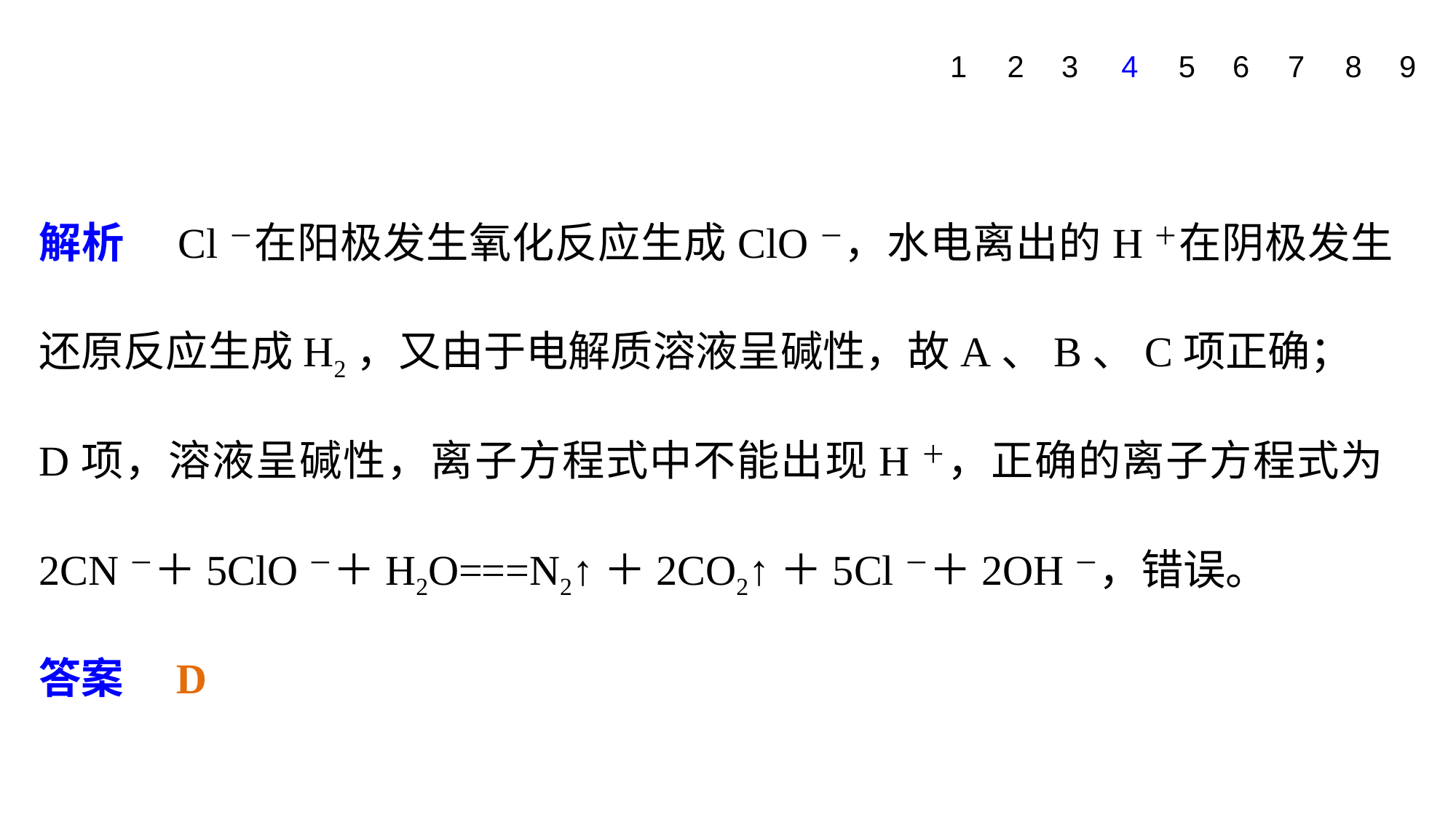

7
8
9
1
2
3
4
5
6

解析　Cl－在阳极发生氧化反应生成ClO－，水电离出的H＋在阴极发生还原反应生成H2，又由于电解质溶液呈碱性，故A、B、C项正确；
D项，溶液呈碱性，离子方程式中不能出现H＋，正确的离子方程式为2CN－＋5ClO－＋H2O===N2↑＋2CO2↑＋5Cl－＋2OH－，错误。
答案　D